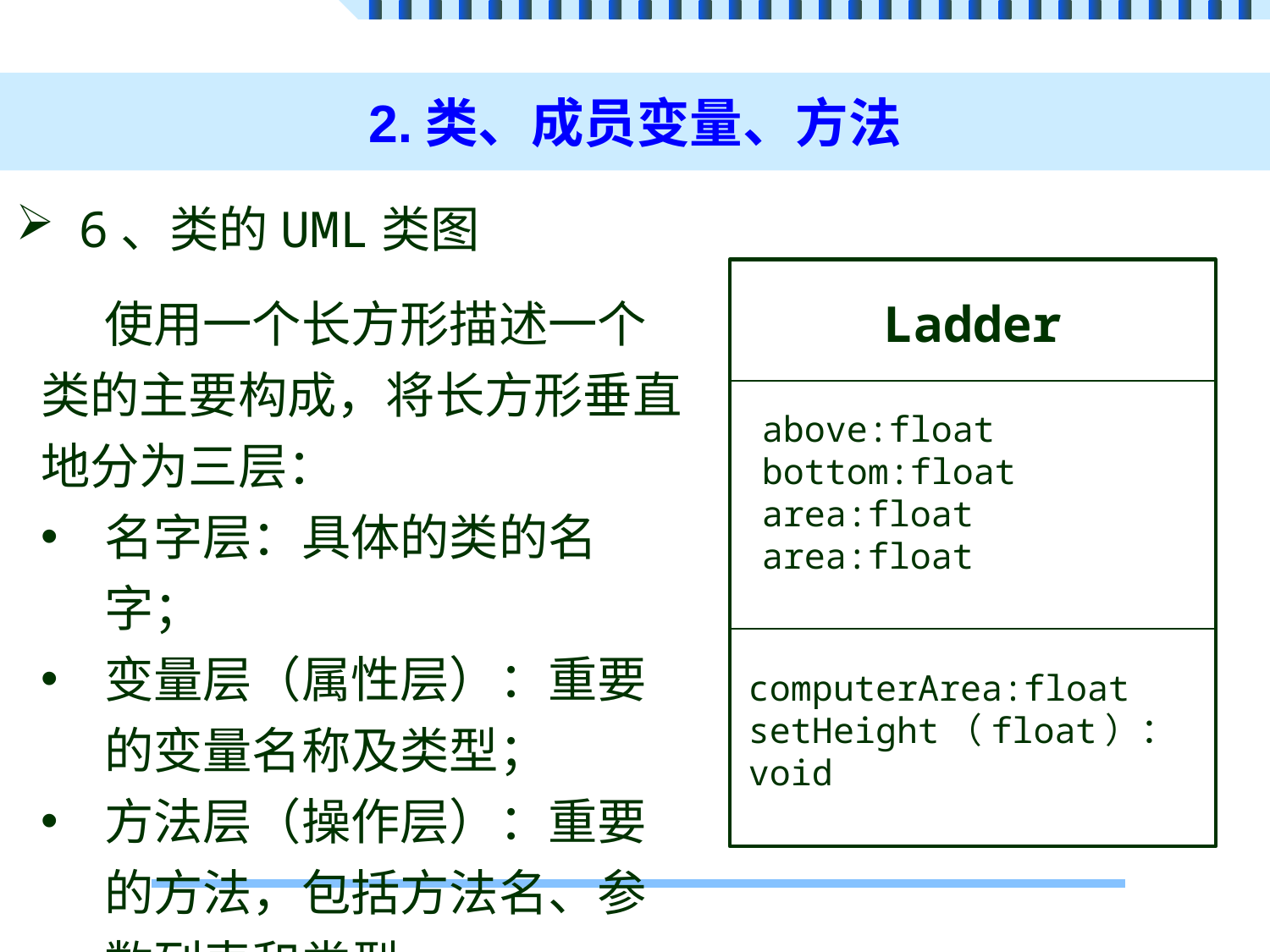

# 2.类、成员变量、方法
6、类的UML类图

使用一个长方形描述一个类的主要构成，将长方形垂直地分为三层：
名字层：具体的类的名字；
变量层（属性层）：重要的变量名称及类型；
方法层（操作层）：重要的方法，包括方法名、参数列表和类型。
Ladder
above:float
bottom:float
area:float
area:float
computerArea:float
setHeight（float）：void